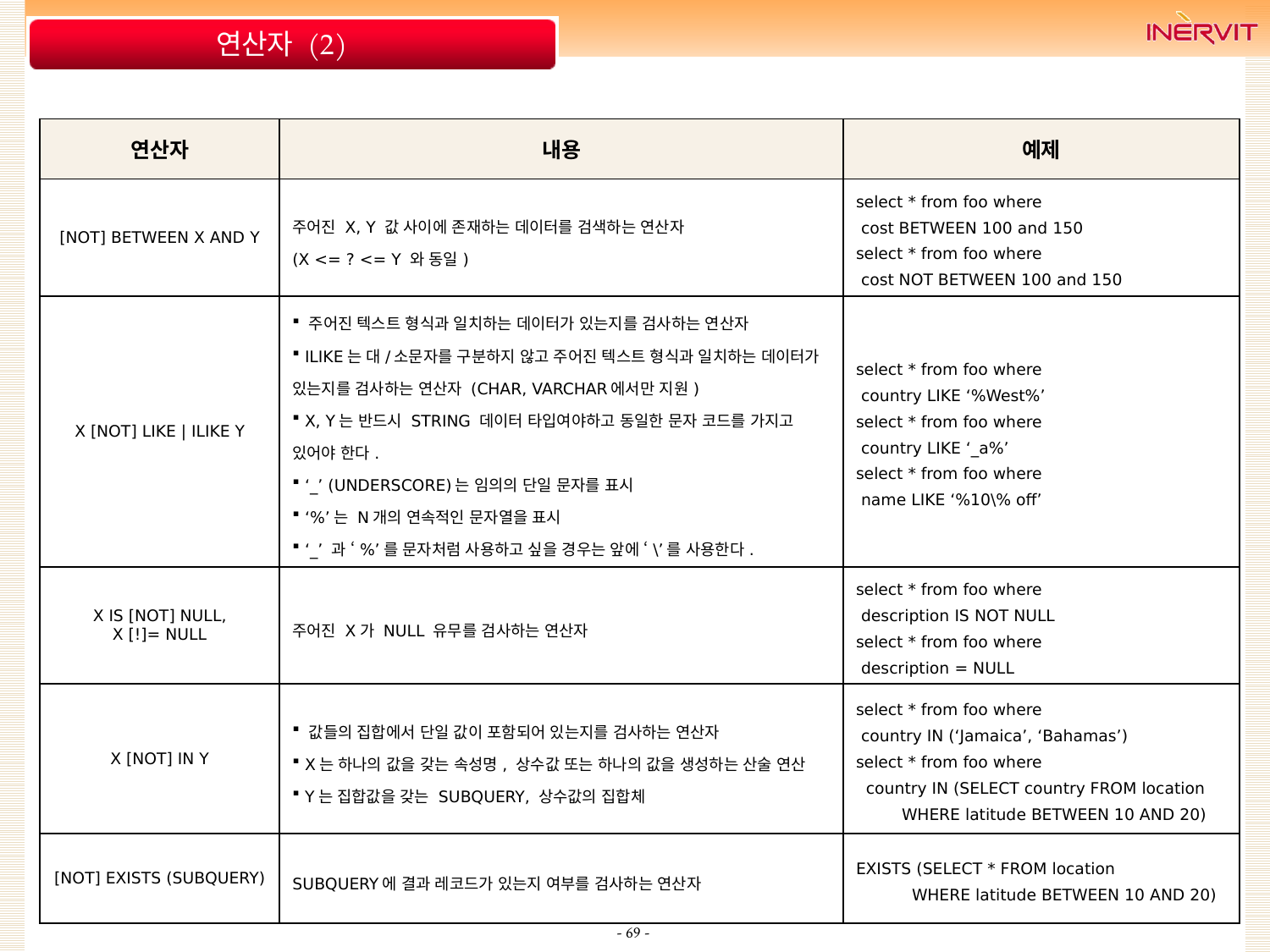

# 연산자 (2)
| 연산자 | 내용 | 예제 |
| --- | --- | --- |
| [NOT] BETWEEN X AND Y | 주어진 X, Y 값 사이에 존재하는 데이터를 검색하는 연산자 (X <= ? <= Y 와 동일) | select \* from foo where cost BETWEEN 100 and 150 select \* from foo where cost NOT BETWEEN 100 and 150 |
| X [NOT] LIKE | ILIKE Y | 주어진 텍스트 형식과 일치하는 데이터가 있는지를 검사하는 연산자 ILIKE는 대/소문자를 구분하지 않고 주어진 텍스트 형식과 일치하는 데이터가 있는지를 검사하는 연산자 (CHAR, VARCHAR에서만 지원) X, Y는 반드시 STRING 데이터 타입여야하고 동일한 문자 코드를 가지고 있어야 한다. ‘\_’ (UNDERSCORE)는 임의의 단일 문자를 표시 ‘%’는 N개의 연속적인 문자열을 표시 ‘\_’ 과 ‘%’를 문자처럼 사용하고 싶을 경우는 앞에 ‘\’를 사용한다. | select \* from foo where country LIKE ‘%West%’ select \* from foo where country LIKE ‘\_a%’ select \* from foo where name LIKE ‘%10\% off’ |
| X IS [NOT] NULL, X [!]= NULL | 주어진 X가 NULL 유무를 검사하는 연산자 | select \* from foo where description IS NOT NULL select \* from foo where description = NULL |
| X [NOT] IN Y | 값들의 집합에서 단일 값이 포함되어 있는지를 검사하는 연산자 X는 하나의 값을 갖는 속성명, 상수값 또는 하나의 값을 생성하는 산술 연산 Y는 집합값을 갖는 SUBQUERY, 상수값의 집합체 | select \* from foo where country IN (‘Jamaica’, ‘Bahamas’) select \* from foo where country IN (SELECT country FROM location WHERE latitude BETWEEN 10 AND 20) |
| [NOT] EXISTS (SUBQUERY) | SUBQUERY에 결과 레코드가 있는지 여부를 검사하는 연산자 | EXISTS (SELECT \* FROM location WHERE latitude BETWEEN 10 AND 20) |
- 69 -